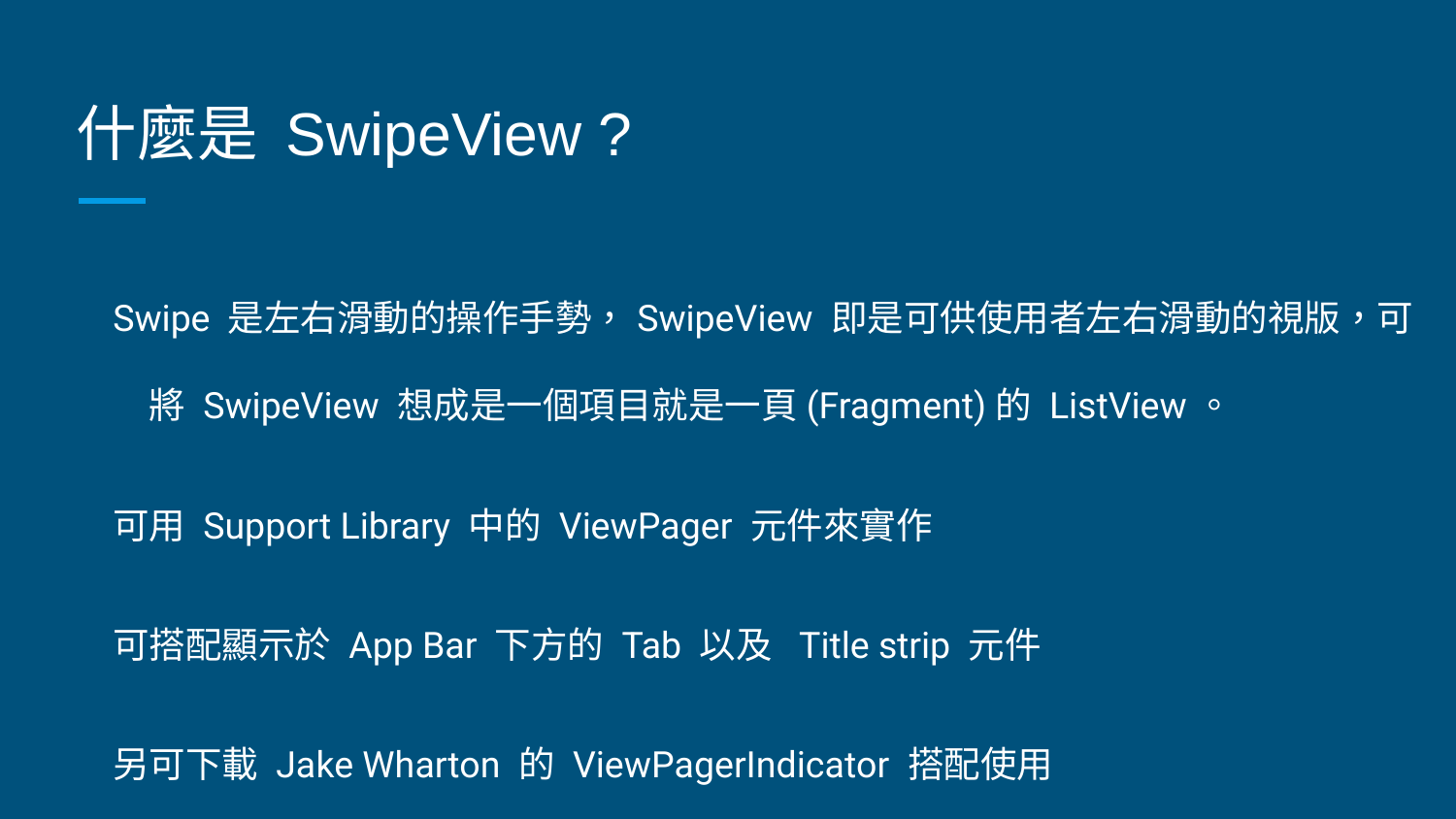

# 什麼是 SwipeView ?
Swipe 是左右滑動的操作手勢，SwipeView 即是可供使用者左右滑動的視版，可將 SwipeView 想成是一個項目就是一頁(Fragment)的 ListView。
可用 Support Library 中的 ViewPager 元件來實作
可搭配顯示於 App Bar 下方的 Tab 以及  Title strip 元件
另可下載 Jake Wharton 的 ViewPagerIndicator 搭配使用
需搭配 Adapter 來使用